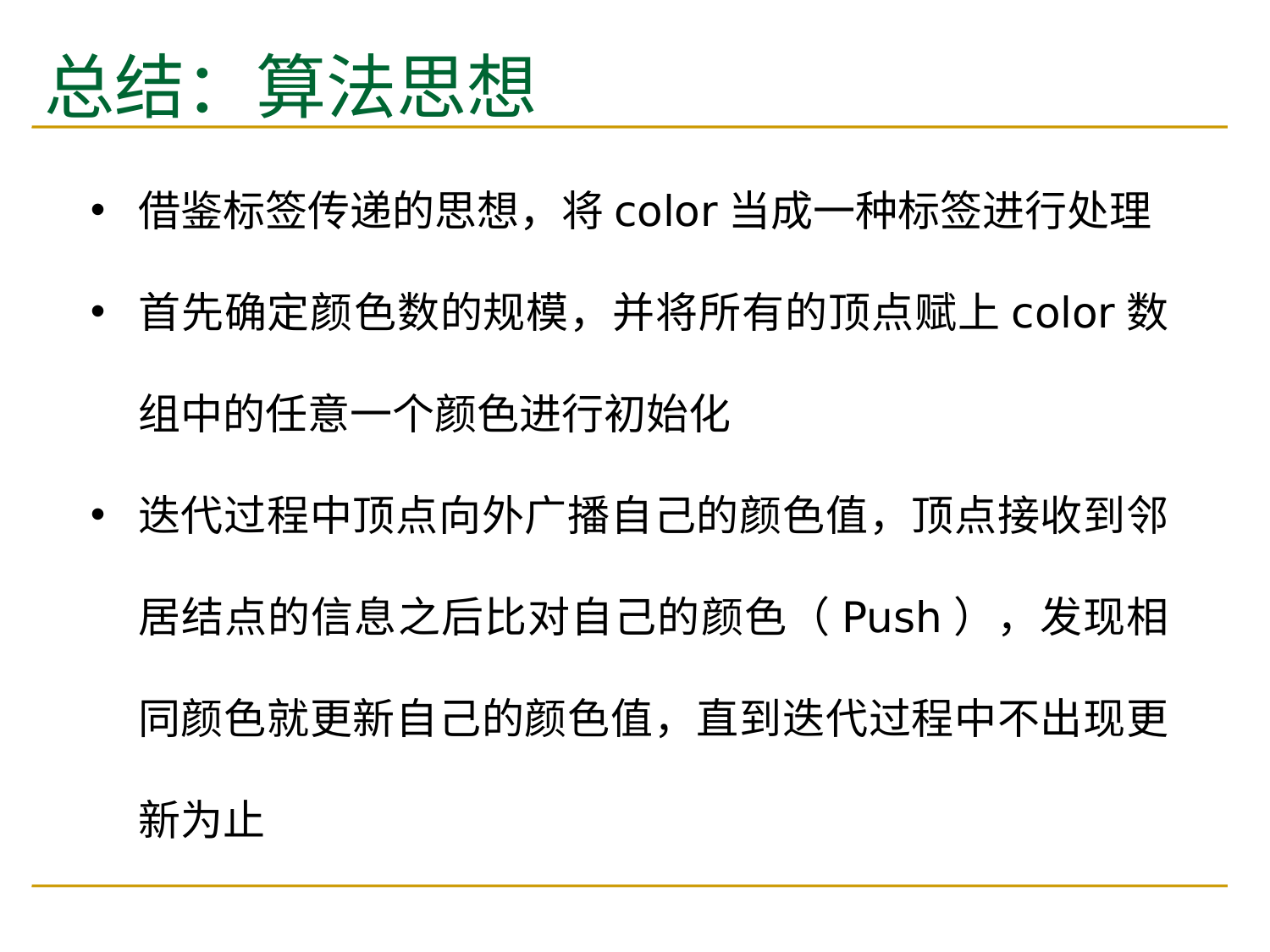

# 总结：算法思想
借鉴标签传递的思想，将color当成一种标签进行处理
首先确定颜色数的规模，并将所有的顶点赋上color数组中的任意一个颜色进行初始化
迭代过程中顶点向外广播自己的颜色值，顶点接收到邻居结点的信息之后比对自己的颜色（Push），发现相同颜色就更新自己的颜色值，直到迭代过程中不出现更新为止